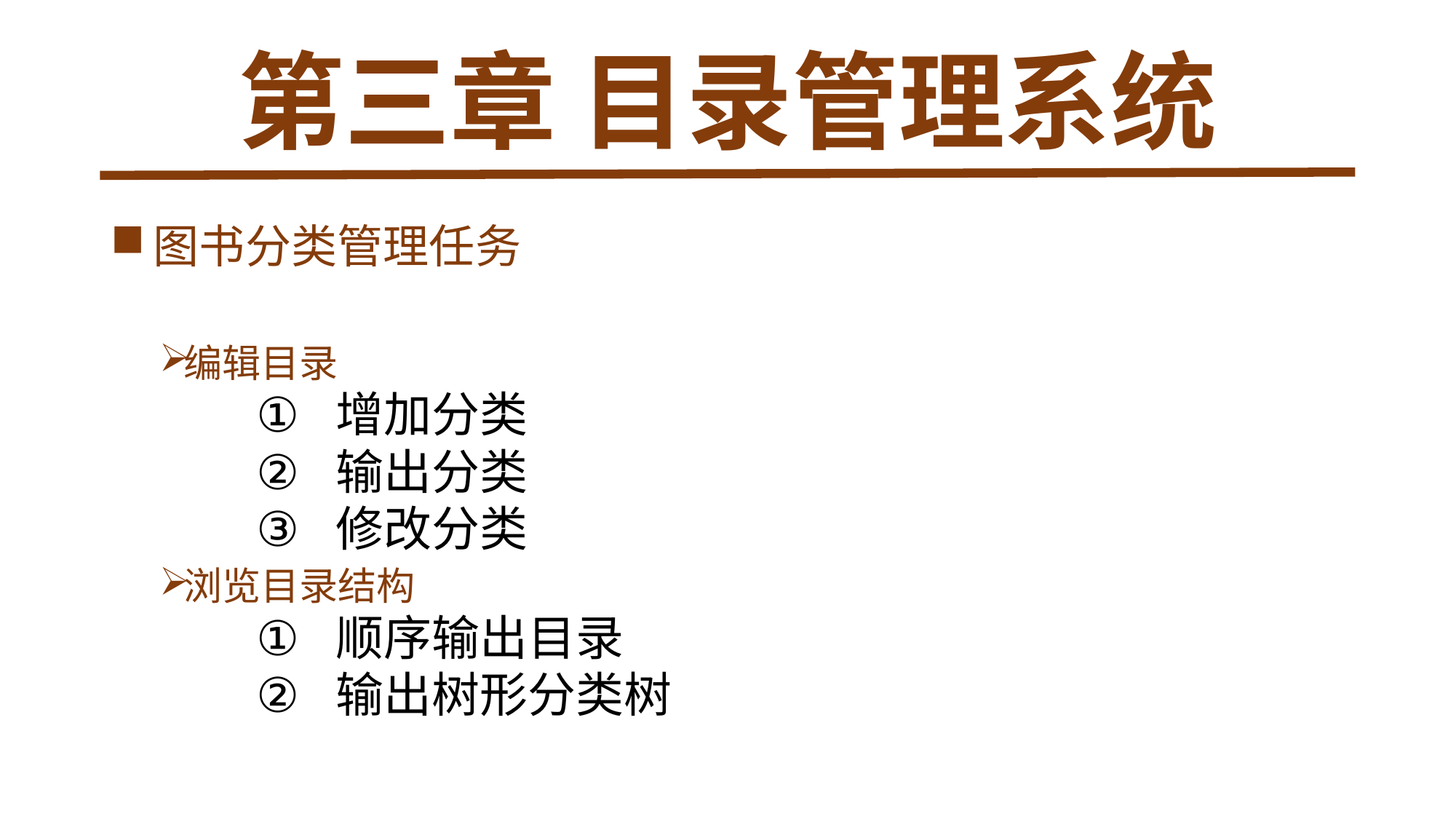

# 第三章 目录管理系统
 图书分类管理任务

编辑目录
增加分类
输出分类
修改分类
浏览目录结构
顺序输出目录
输出树形分类树